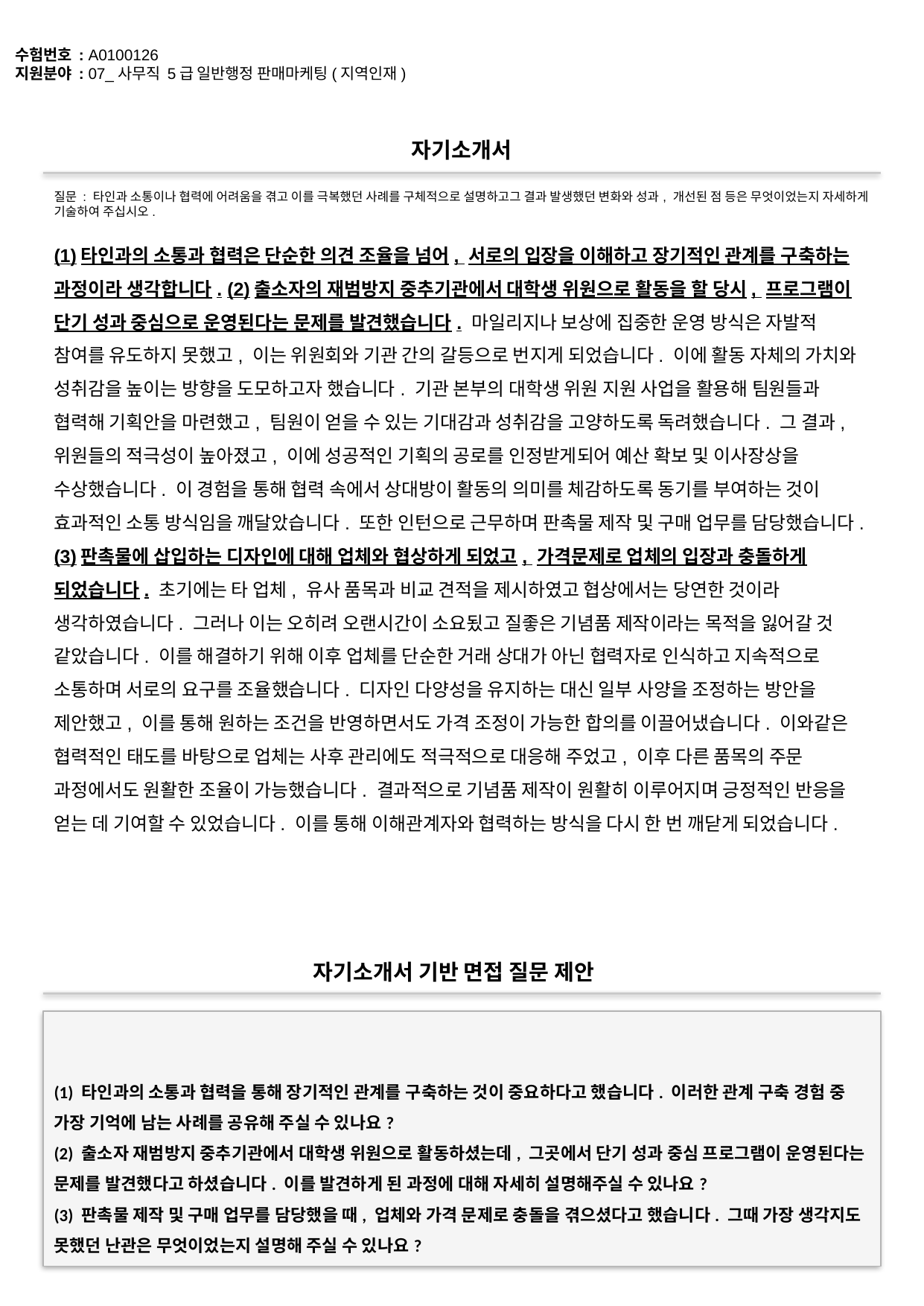

수험번호 : A0100126
지원분야 : 07_사무직 5급 일반행정 판매마케팅(지역인재)
#

자기소개서

질문 : 타인과 소통이나 협력에 어려움을 겪고 이를 극복했던 사례를 구체적으로 설명하고그 결과 발생했던 변화와 성과, 개선된 점 등은 무엇이었는지 자세하게 기술하여 주십시오.

(1)타인과의 소통과 협력은 단순한 의견 조율을 넘어, 서로의 입장을 이해하고 장기적인 관계를 구축하는 과정이라 생각합니다. (2)출소자의 재범방지 중추기관에서 대학생 위원으로 활동을 할 당시, 프로그램이 단기 성과 중심으로 운영된다는 문제를 발견했습니다. 마일리지나 보상에 집중한 운영 방식은 자발적 참여를 유도하지 못했고, 이는 위원회와 기관 간의 갈등으로 번지게 되었습니다. 이에 활동 자체의 가치와 성취감을 높이는 방향을 도모하고자 했습니다. 기관 본부의 대학생 위원 지원 사업을 활용해 팀원들과 협력해 기획안을 마련했고, 팀원이 얻을 수 있는 기대감과 성취감을 고양하도록 독려했습니다. 그 결과, 위원들의 적극성이 높아졌고, 이에 성공적인 기획의 공로를 인정받게되어 예산 확보 및 이사장상을 수상했습니다. 이 경험을 통해 협력 속에서 상대방이 활동의 의미를 체감하도록 동기를 부여하는 것이 효과적인 소통 방식임을 깨달았습니다. 또한 인턴으로 근무하며 판촉물 제작 및 구매 업무를 담당했습니다. (3)판촉물에 삽입하는 디자인에 대해 업체와 협상하게 되었고, 가격문제로 업체의 입장과 충돌하게 되었습니다. 초기에는 타 업체, 유사 품목과 비교 견적을 제시하였고 협상에서는 당연한 것이라 생각하였습니다. 그러나 이는 오히려 오랜시간이 소요됬고 질좋은 기념품 제작이라는 목적을 잃어갈 것 같았습니다. 이를 해결하기 위해 이후 업체를 단순한 거래 상대가 아닌 협력자로 인식하고 지속적으로 소통하며 서로의 요구를 조율했습니다. 디자인 다양성을 유지하는 대신 일부 사양을 조정하는 방안을 제안했고, 이를 통해 원하는 조건을 반영하면서도 가격 조정이 가능한 합의를 이끌어냈습니다. 이와같은 협력적인 태도를 바탕으로 업체는 사후 관리에도 적극적으로 대응해 주었고, 이후 다른 품목의 주문 과정에서도 원활한 조율이 가능했습니다. 결과적으로 기념품 제작이 원활히 이루어지며 긍정적인 반응을 얻는 데 기여할 수 있었습니다. 이를 통해 이해관계자와 협력하는 방식을 다시 한 번 깨닫게 되었습니다.

자기소개서 기반 면접 질문 제안

(1) 타인과의 소통과 협력을 통해 장기적인 관계를 구축하는 것이 중요하다고 했습니다. 이러한 관계 구축 경험 중 가장 기억에 남는 사례를 공유해 주실 수 있나요?
(2) 출소자 재범방지 중추기관에서 대학생 위원으로 활동하셨는데, 그곳에서 단기 성과 중심 프로그램이 운영된다는 문제를 발견했다고 하셨습니다. 이를 발견하게 된 과정에 대해 자세히 설명해주실 수 있나요?
(3) 판촉물 제작 및 구매 업무를 담당했을 때, 업체와 가격 문제로 충돌을 겪으셨다고 했습니다. 그때 가장 생각지도 못했던 난관은 무엇이었는지 설명해 주실 수 있나요?